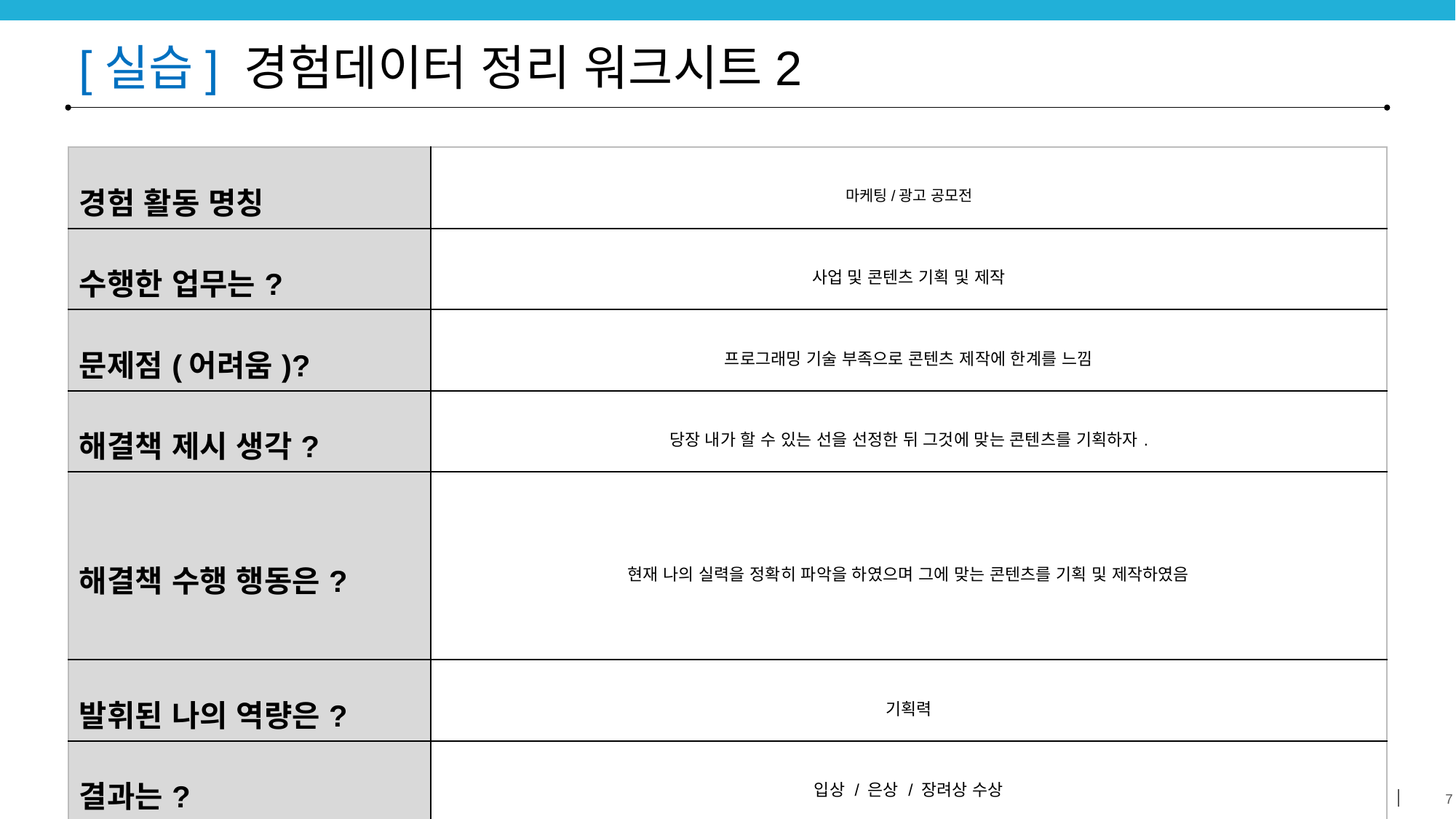

# [실습] 경험데이터 정리 워크시트2
| 경험 활동 명칭 | 마케팅/광고 공모전 |
| --- | --- |
| 수행한 업무는? | 사업 및 콘텐츠 기획 및 제작 |
| 문제점(어려움)? | 프로그래밍 기술 부족으로 콘텐츠 제작에 한계를 느낌 |
| 해결책 제시 생각? | 당장 내가 할 수 있는 선을 선정한 뒤 그것에 맞는 콘텐츠를 기획하자. |
| 해결책 수행 행동은? | 현재 나의 실력을 정확히 파악을 하였으며 그에 맞는 콘텐츠를 기획 및 제작하였음 |
| 발휘된 나의 역량은? | 기획력 |
| 결과는? | 입상 / 은상 / 장려상 수상 |
| 이 경험을 통해 얻은 것 | 올바른 기획의 중요성 |